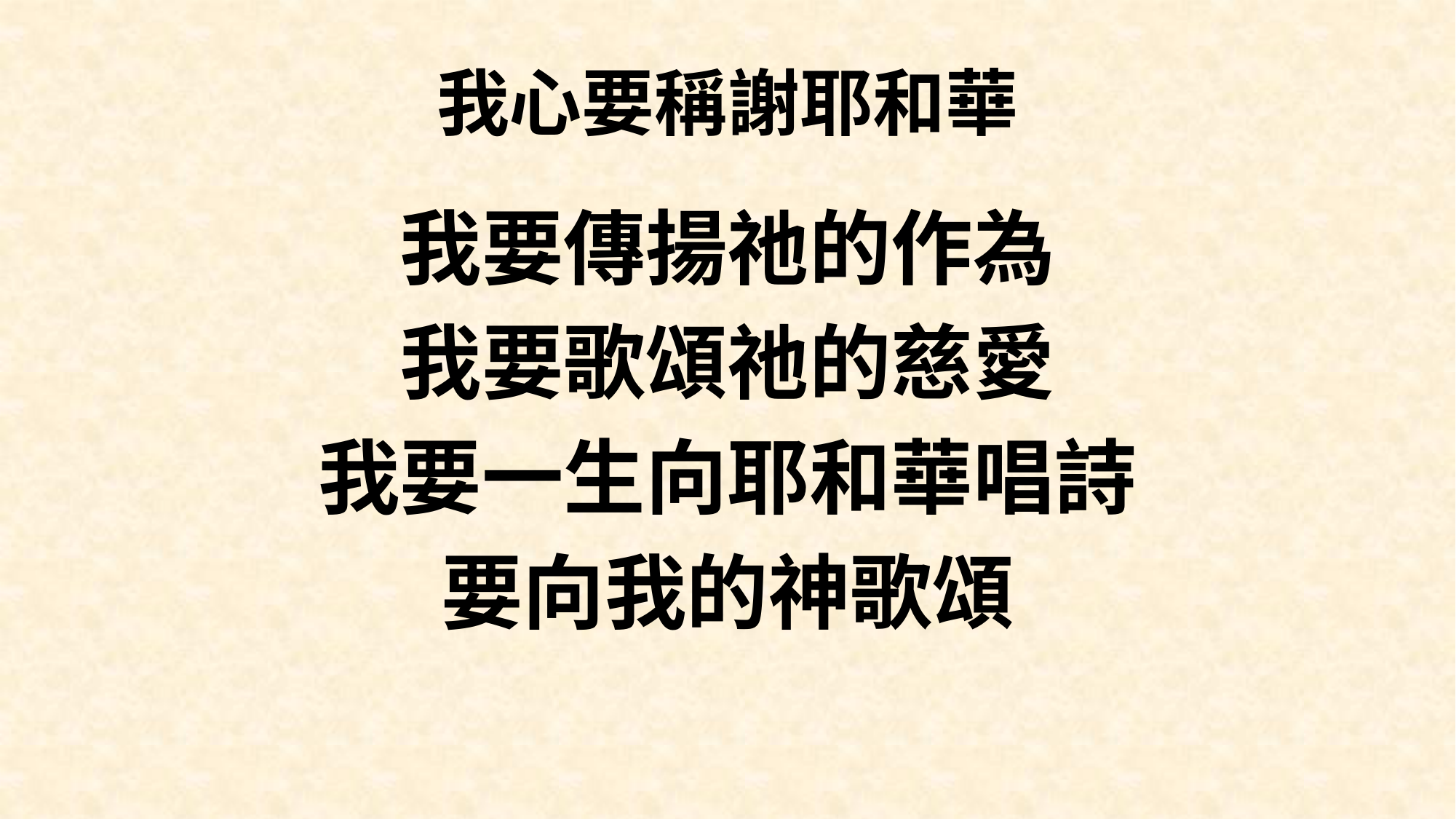

# 我心要稱謝耶和華
我要傳揚祂的作為
我要歌頌祂的慈愛
我要一生向耶和華唱詩
要向我的神歌頌